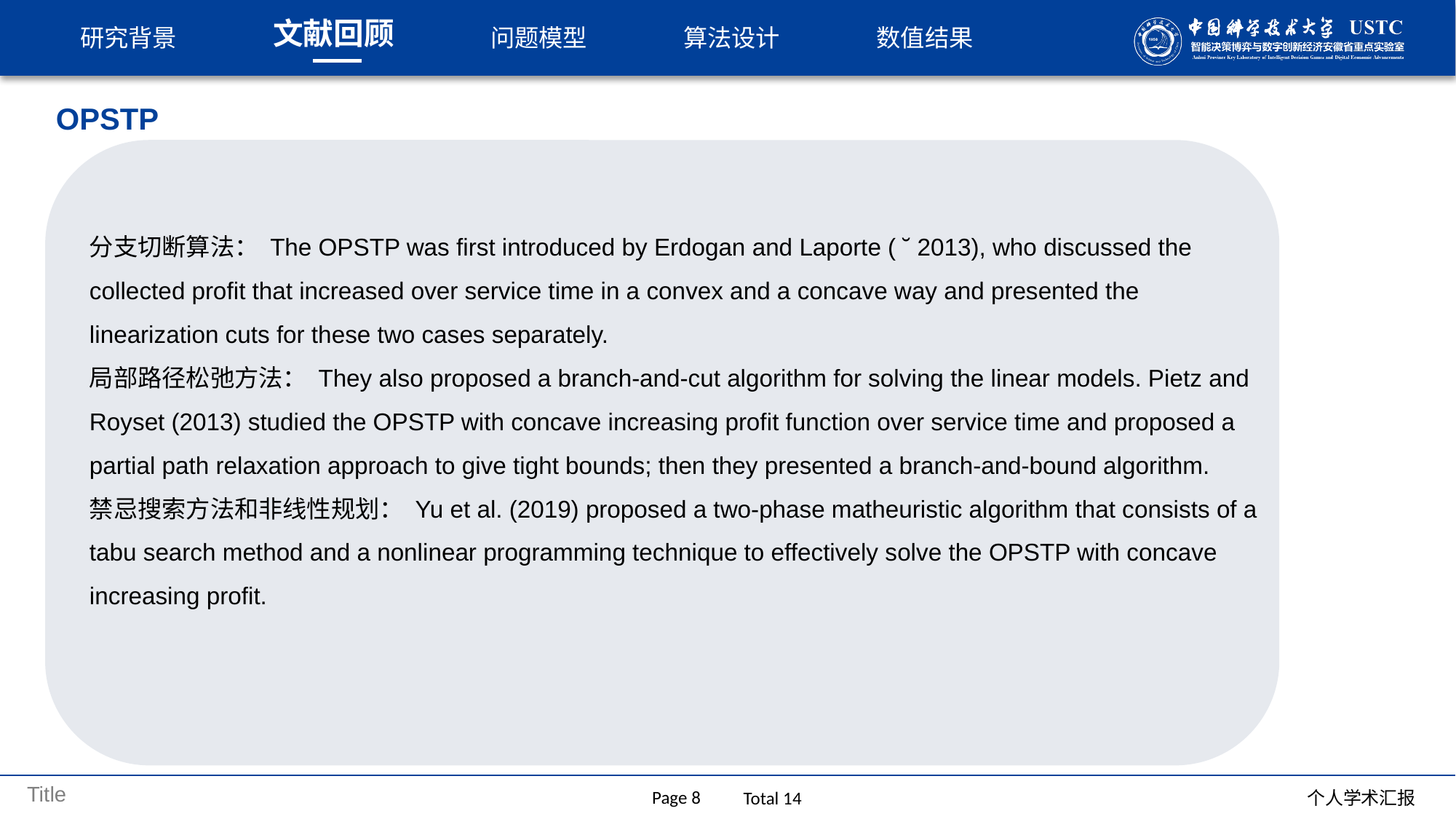

# OPSTP

分支切断算法： The OPSTP was first introduced by Erdogan and Laporte ( ˘ 2013), who discussed the collected profit that increased over service time in a convex and a concave way and presented the linearization cuts for these two cases separately.
局部路径松弛方法： They also proposed a branch-and-cut algorithm for solving the linear models. Pietz and Royset (2013) studied the OPSTP with concave increasing profit function over service time and proposed a partial path relaxation approach to give tight bounds; then they presented a branch-and-bound algorithm.
禁忌搜索方法和非线性规划： Yu et al. (2019) proposed a two-phase matheuristic algorithm that consists of a tabu search method and a nonlinear programming technique to effectively solve the OPSTP with concave increasing profit.

Page 8